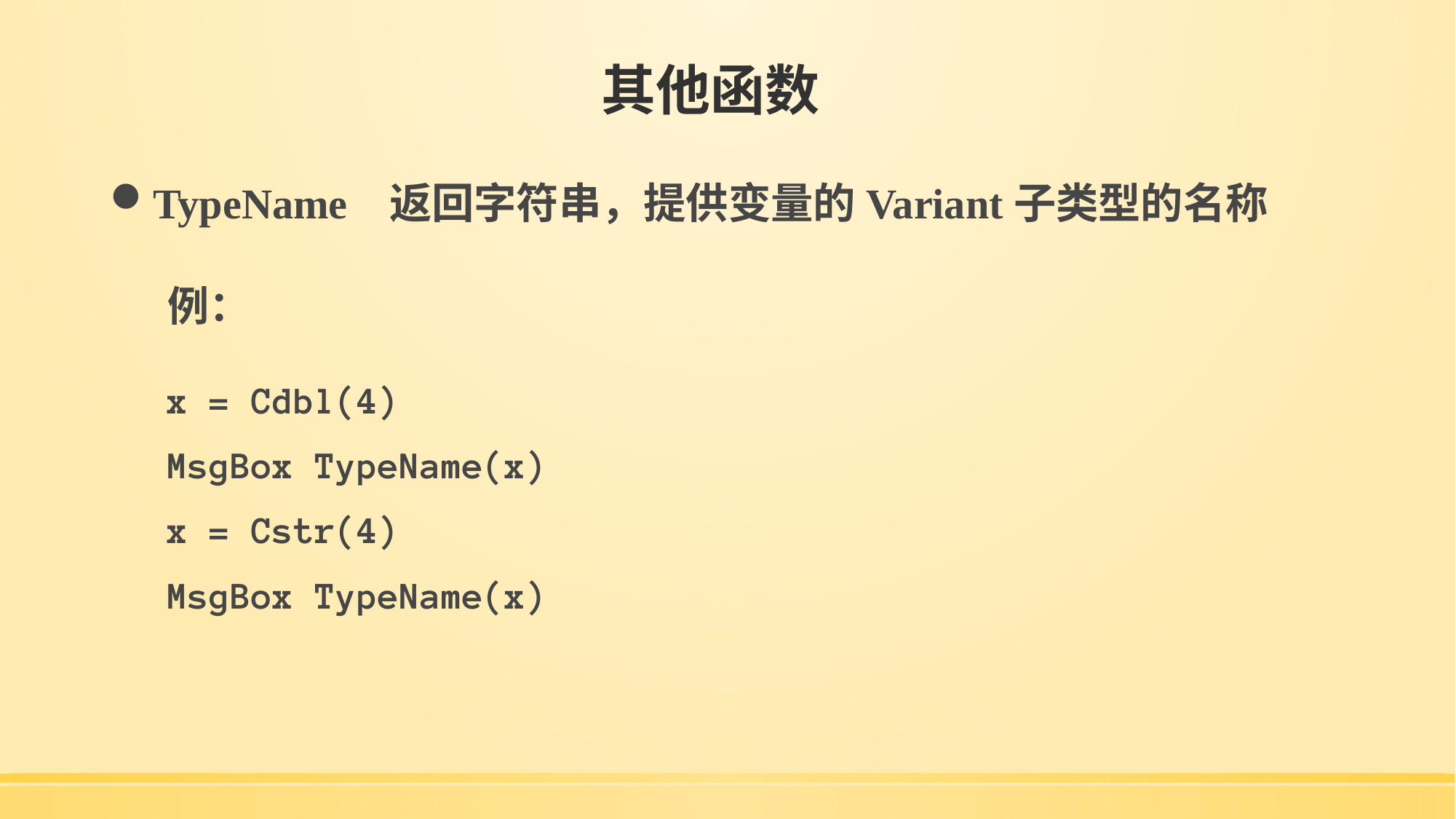

# 其他函数
TypeName   返回字符串，提供变量的Variant子类型的名称

例：
x = Cdbl(4)
MsgBox TypeName(x)
x = Cstr(4)
MsgBox TypeName(x)